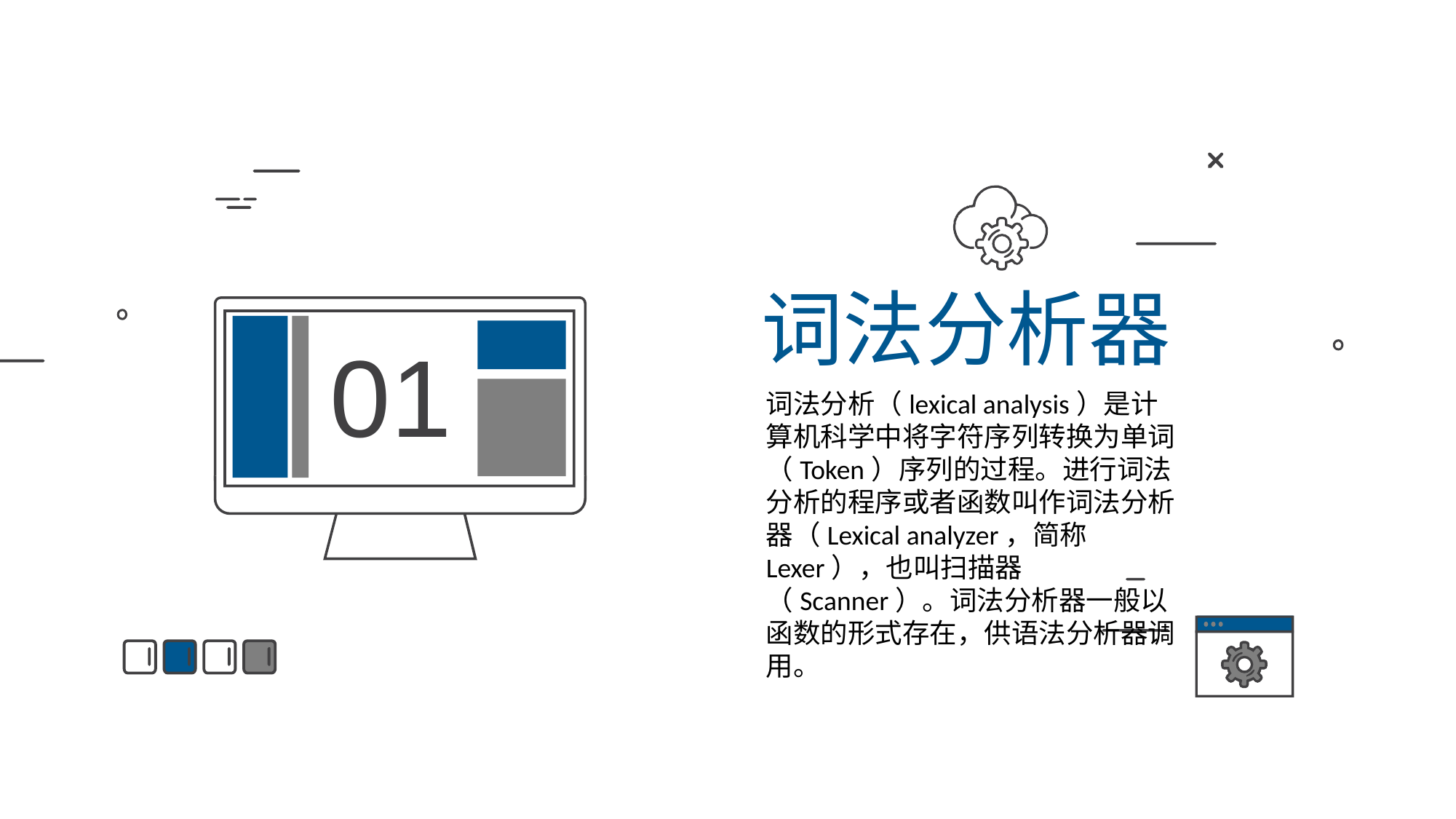

词法分析器

01

词法分析（lexical analysis）是计算机科学中将字符序列转换为单词（Token）序列的过程。进行词法分析的程序或者函数叫作词法分析器（Lexical analyzer，简称Lexer），也叫扫描器（Scanner）。词法分析器一般以函数的形式存在，供语法分析器调用。